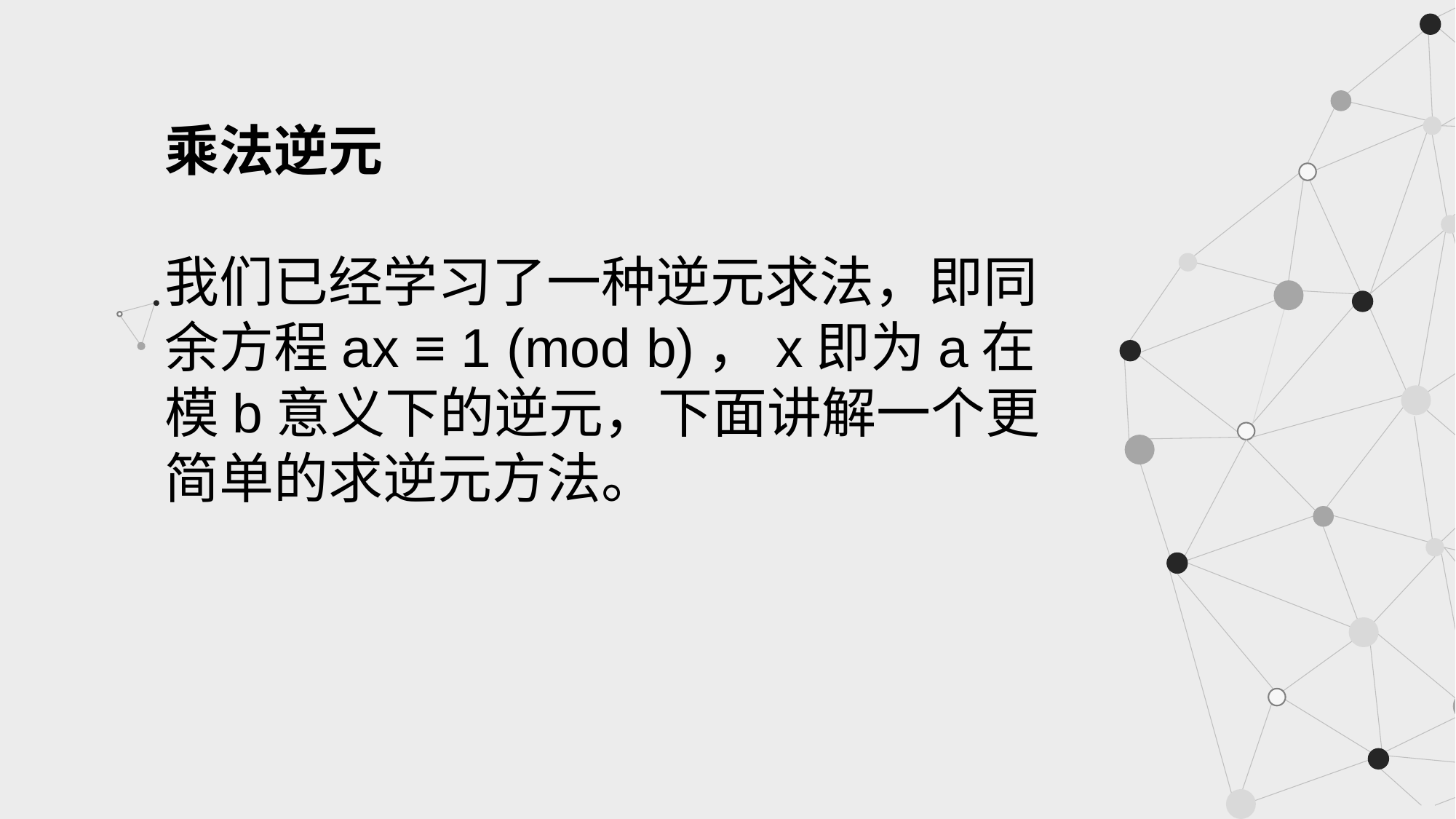

乘法逆元

我们已经学习了一种逆元求法，即同余方程ax ≡ 1 (mod b)，x即为a在模b意义下的逆元，下面讲解一个更简单的求逆元方法。